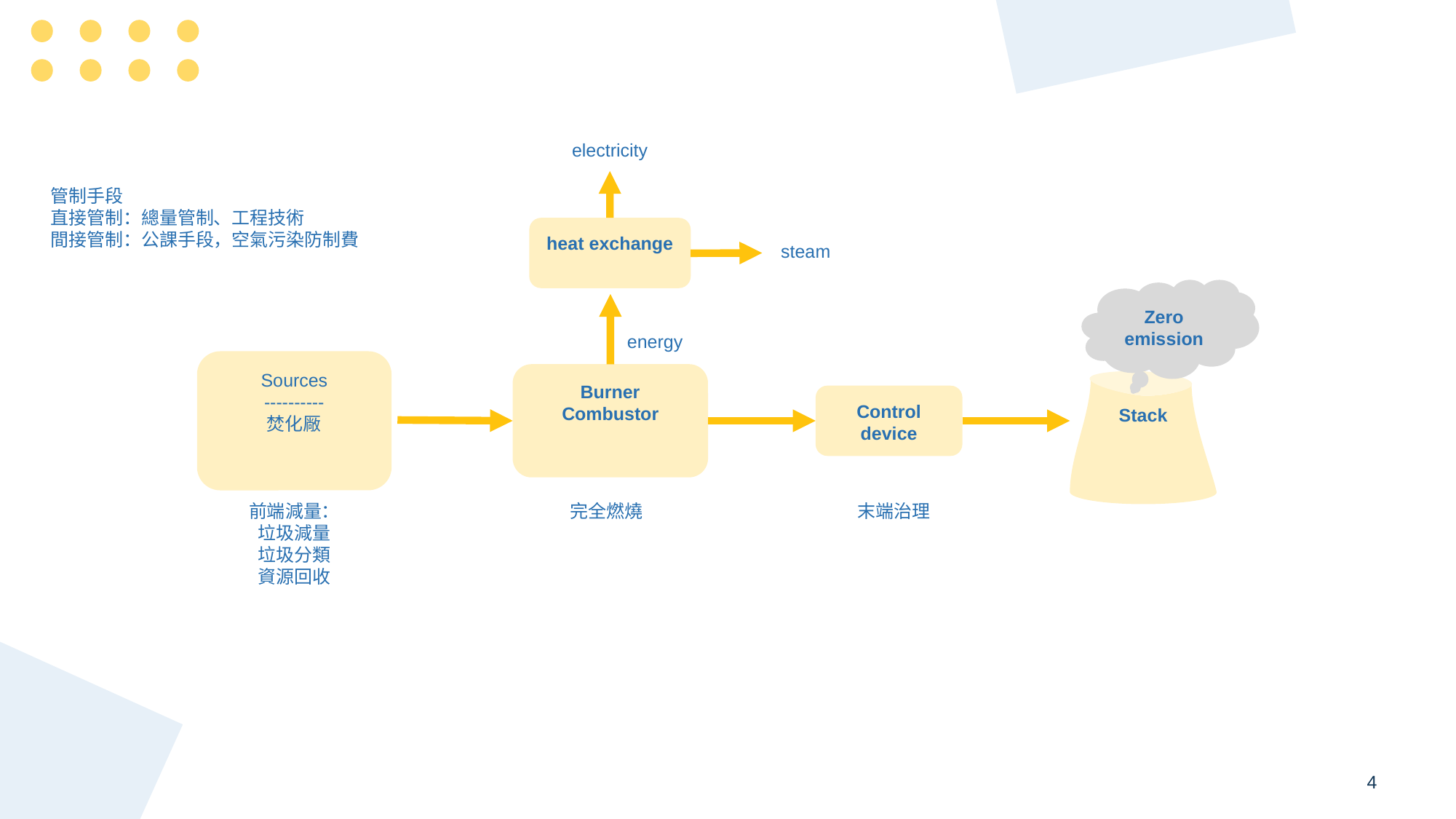

electricity
管制手段
直接管制：總量管制、工程技術
間接管制：公課手段，空氣污染防制費
heat exchange
steam
Zero emission
energy
Sources
----------
焚化厰
Burner
Combustor

Stack
Control
device
前端減量：
垃圾減量
垃圾分類
資源回收
完全燃燒
末端治理